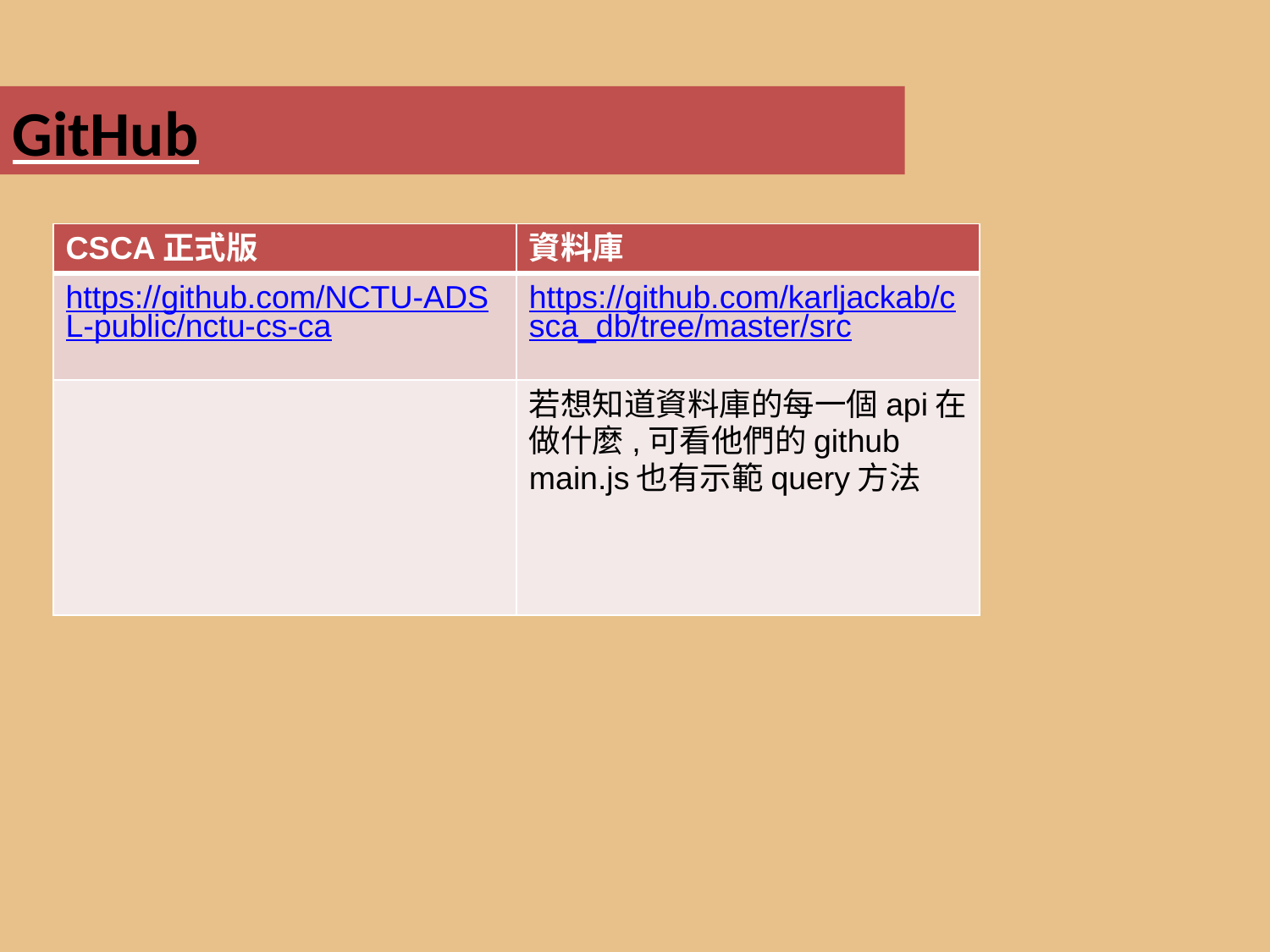

GitHub
| CSCA正式版 | 資料庫 |
| --- | --- |
| https://github.com/NCTU-ADSL-public/nctu-cs-ca | https://github.com/karljackab/csca\_db/tree/master/src |
|  | 若想知道資料庫的每一個api在做什麼,可看他們的github main.js也有示範query方法 |